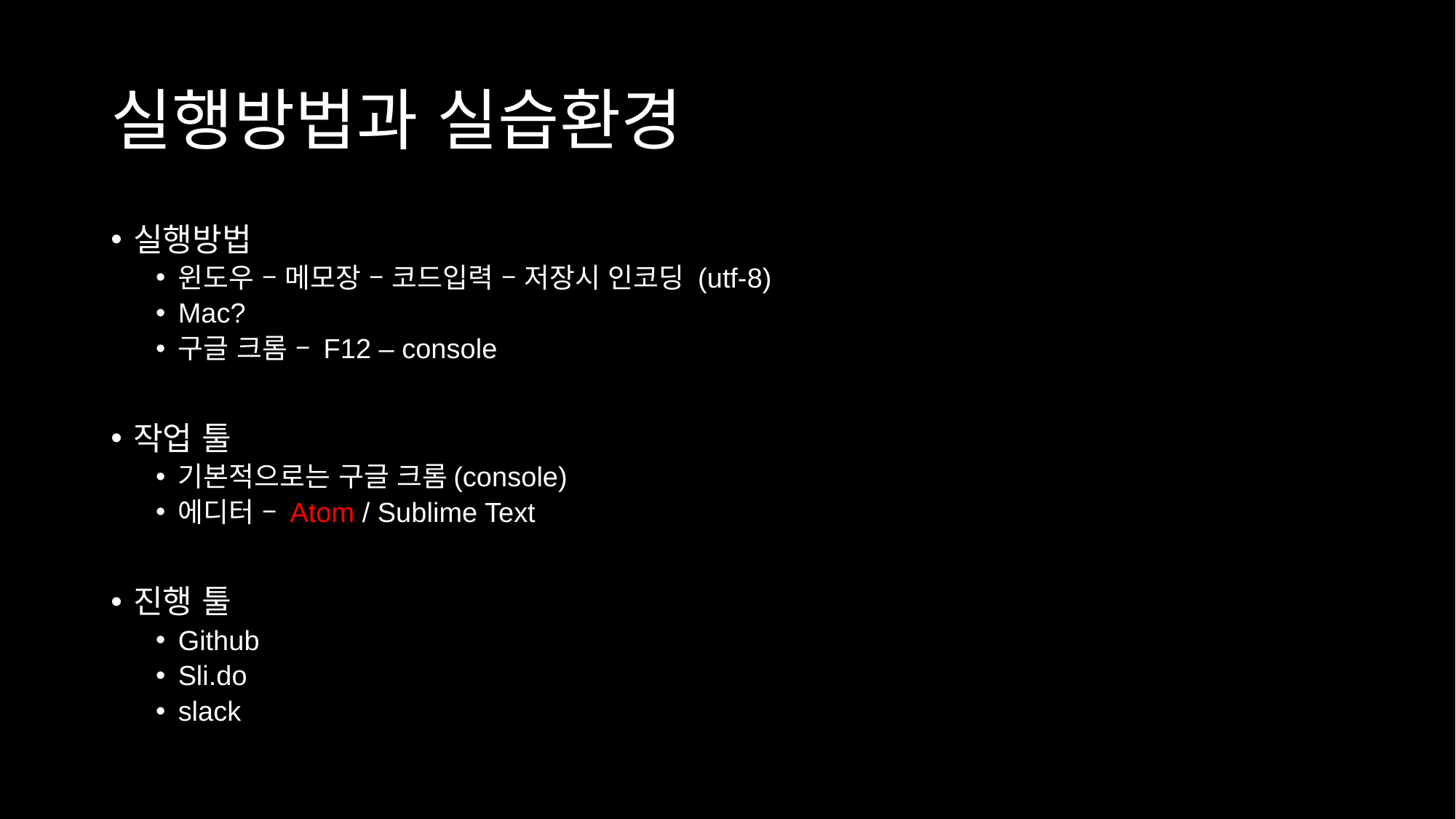

# 실행방법과 실습환경
실행방법
윈도우 – 메모장 – 코드입력 – 저장시 인코딩 (utf-8)
Mac?
구글 크롬 – F12 – console

작업 툴
기본적으로는 구글 크롬(console)
에디터 – Atom / Sublime Text

진행 툴
Github
Sli.do
slack